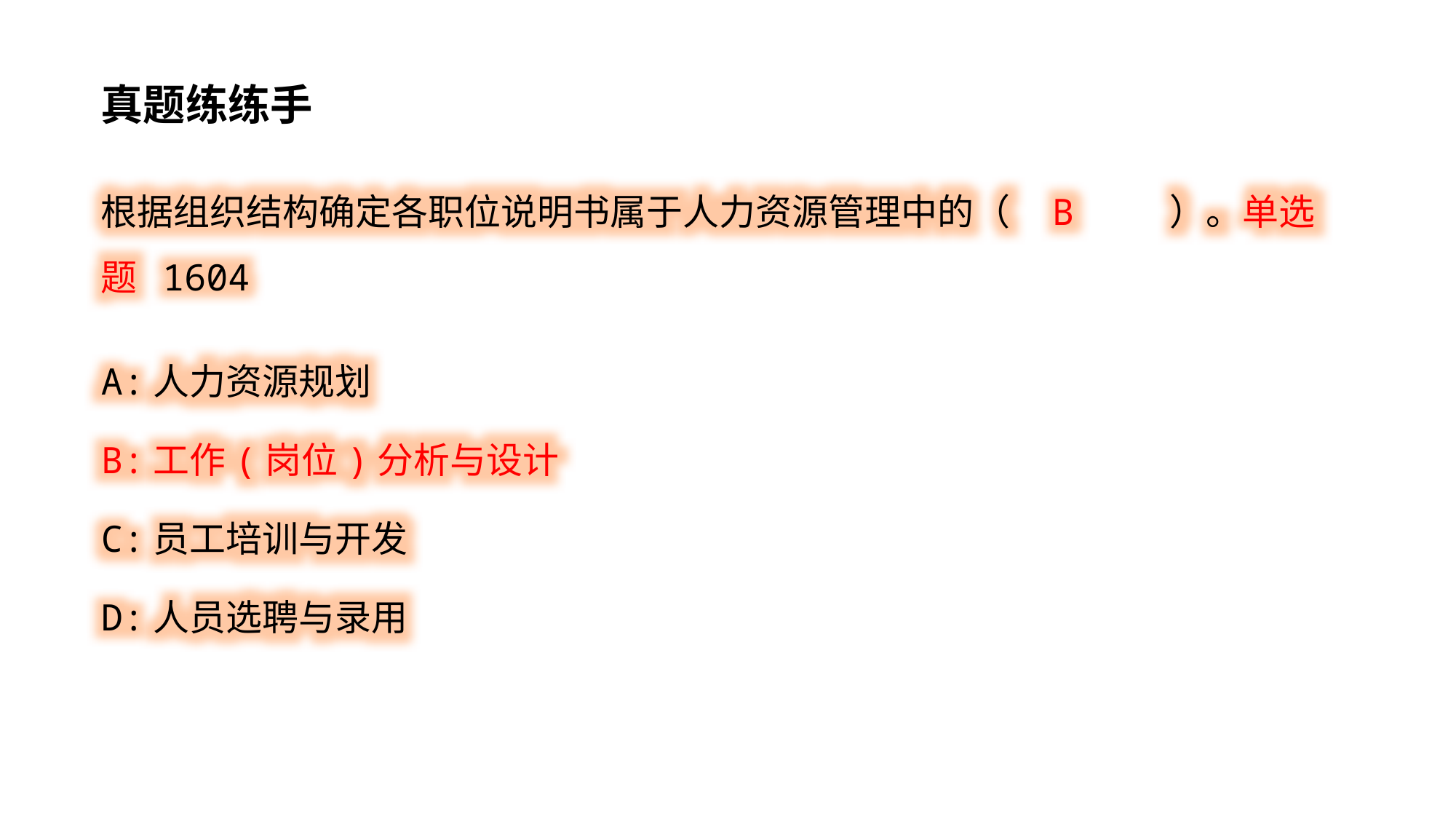

真题练练手
根据组织结构确定各职位说明书属于人力资源管理中的（    B    ）。单选题  1604

A:人力资源规划

B:工作(岗位)分析与设计

C:员工培训与开发

D:人员选聘与录用